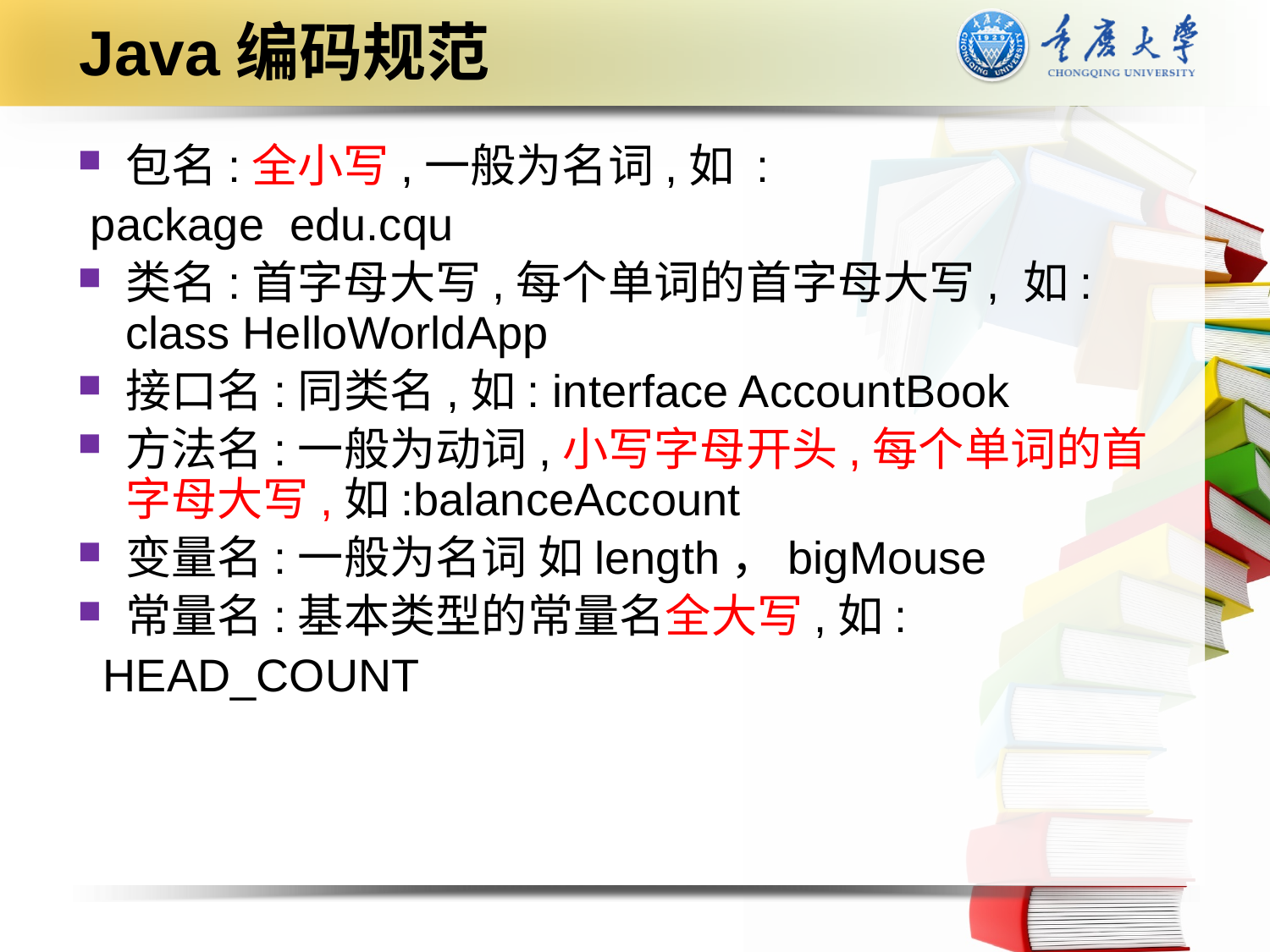

# Java编码规范
包名:全小写,一般为名词,如 :
 package  edu.cqu
类名:首字母大写,每个单词的首字母大写, 如: class HelloWorldApp
接口名:同类名,如: interface AccountBook
方法名:一般为动词,小写字母开头,每个单词的首字母大写,如:balanceAccount
变量名:一般为名词 如length，bigMouse
常量名:基本类型的常量名全大写,如:
  HEAD_COUNT
28